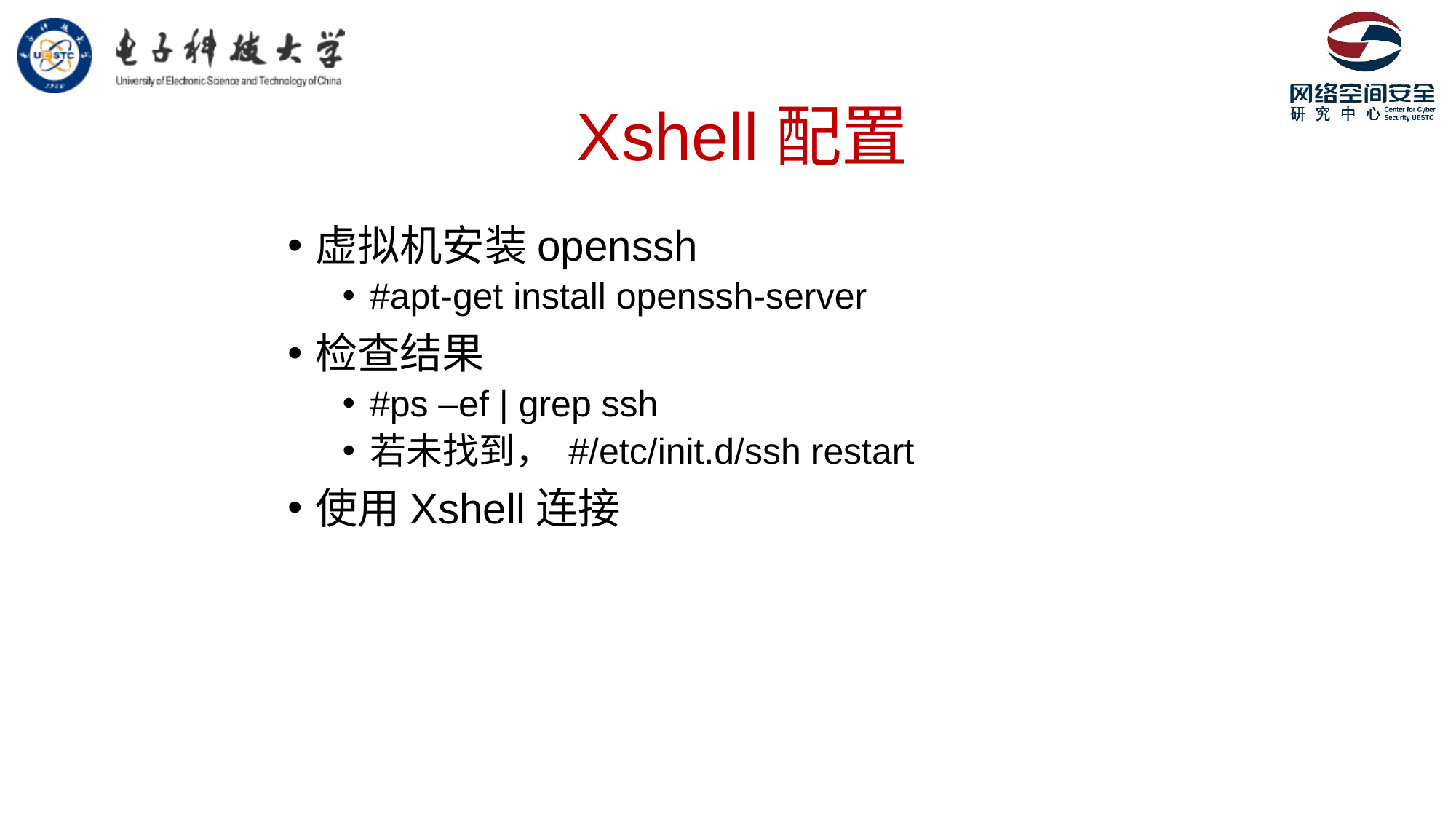

# Xshell配置
虚拟机安装openssh
#apt-get install openssh-server
检查结果
#ps –ef | grep ssh
若未找到， #/etc/init.d/ssh restart
使用Xshell连接